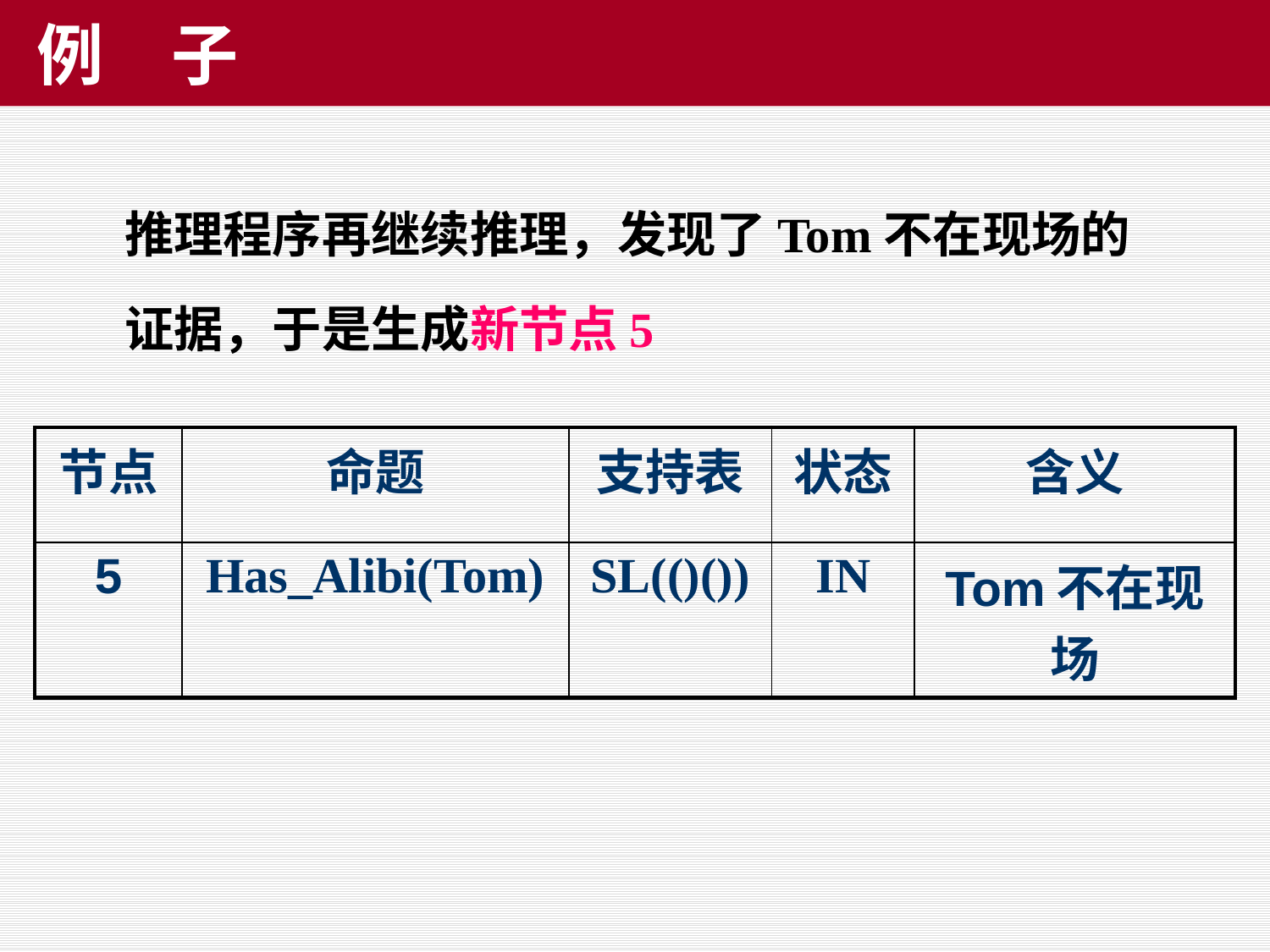

# 例　子
推理程序再继续推理，发现了Tom不在现场的证据，于是生成新节点5
| 节点 | 命题 | 支持表 | 状态 | 含义 |
| --- | --- | --- | --- | --- |
| 5 | Has\_Alibi(Tom) | SL(()()) | IN | Tom不在现场 |